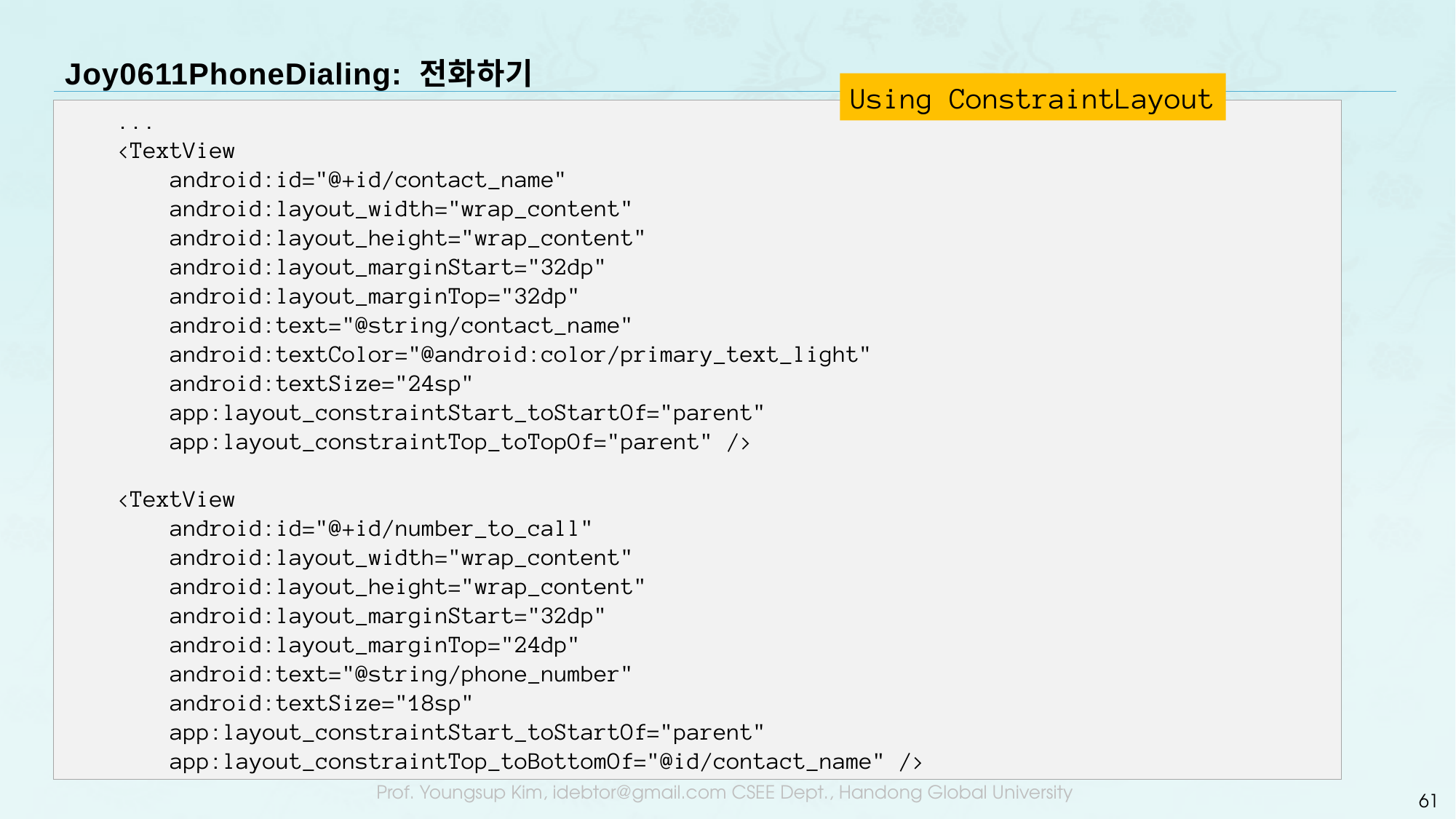

# Joy0611PhoneDialing: 전화하기
Using ConstraintLayout
    ...
    <TextView
        android:id="@+id/contact_name"
        android:layout_width="wrap_content"
        android:layout_height="wrap_content"
        android:layout_marginStart="32dp"
        android:layout_marginTop="32dp"
        android:text="@string/contact_name"
        android:textColor="@android:color/primary_text_light"
        android:textSize="24sp"
        app:layout_constraintStart_toStartOf="parent"
        app:layout_constraintTop_toTopOf="parent" />

    <TextView
        android:id="@+id/number_to_call"
        android:layout_width="wrap_content"
        android:layout_height="wrap_content"
        android:layout_marginStart="32dp"
        android:layout_marginTop="24dp"
        android:text="@string/phone_number"
        android:textSize="18sp"
        app:layout_constraintStart_toStartOf="parent"
        app:layout_constraintTop_toBottomOf="@id/contact_name" />

61